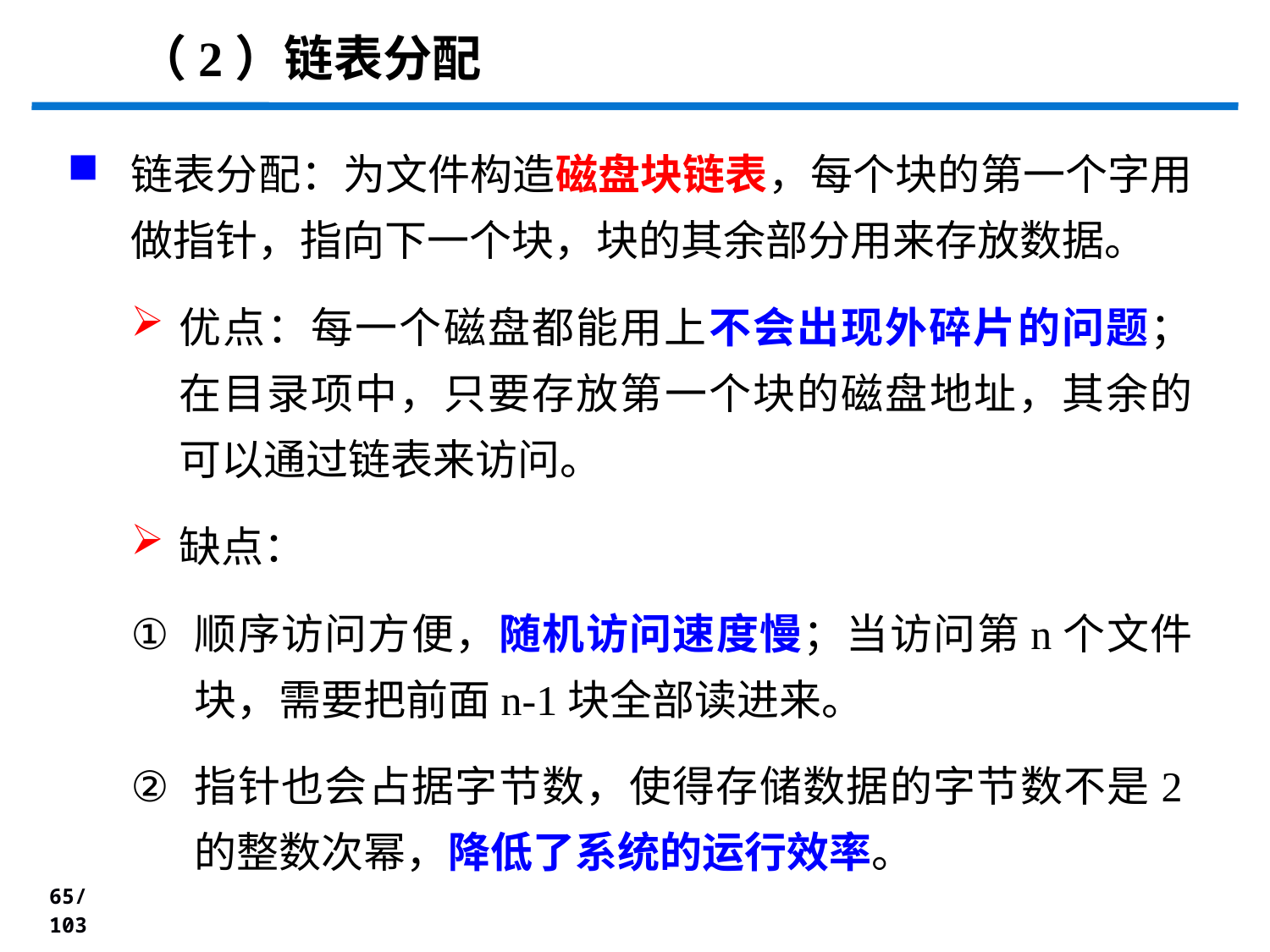

（2）链表分配
链表分配：为文件构造磁盘块链表，每个块的第一个字用做指针，指向下一个块，块的其余部分用来存放数据。
优点：每一个磁盘都能用上不会出现外碎片的问题；在目录项中，只要存放第一个块的磁盘地址，其余的可以通过链表来访问。
缺点：
顺序访问方便，随机访问速度慢；当访问第n个文件块，需要把前面n-1块全部读进来。
指针也会占据字节数，使得存储数据的字节数不是2的整数次幂，降低了系统的运行效率。